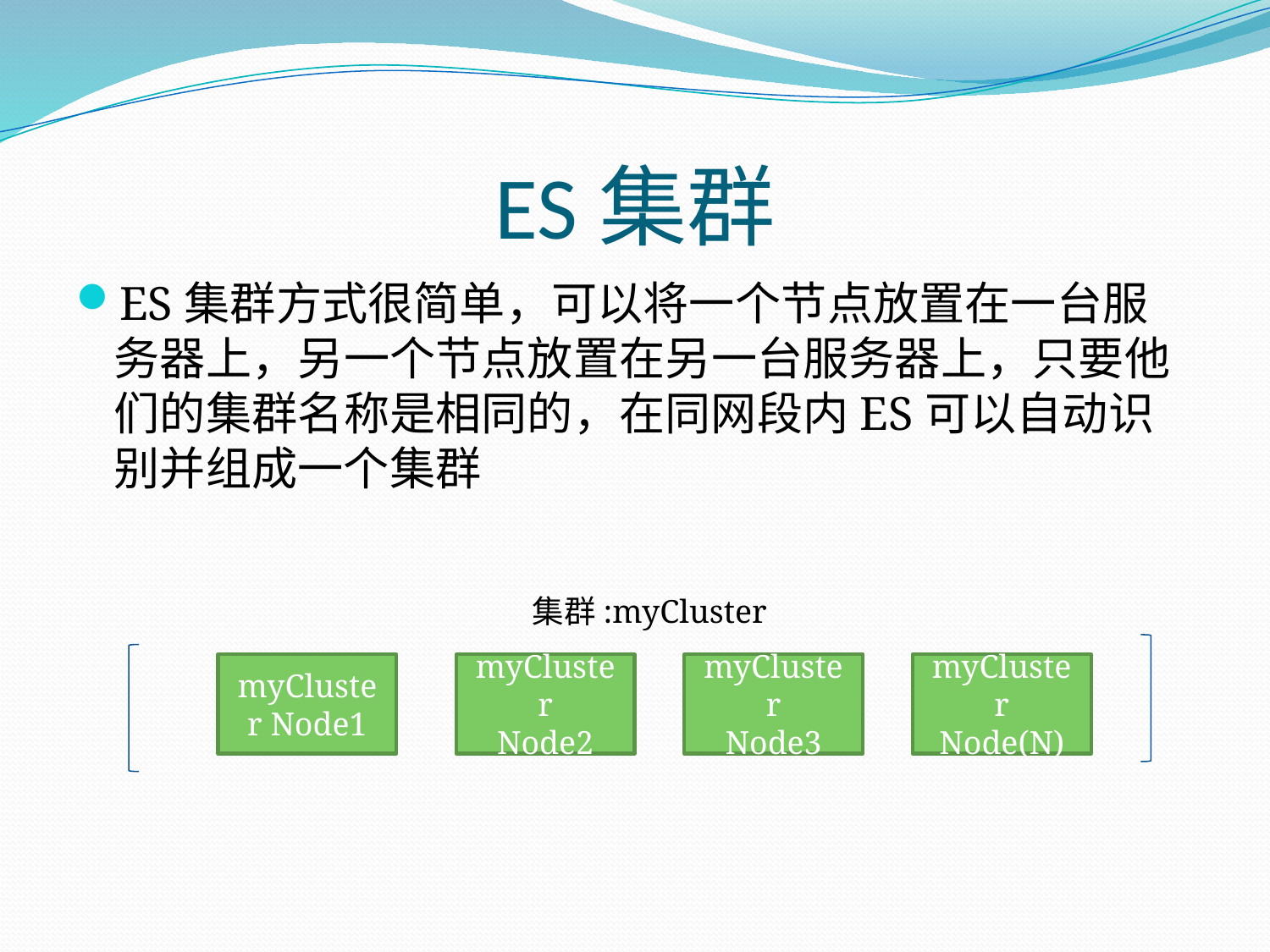

# ES集群
ES集群方式很简单，可以将一个节点放置在一台服务器上，另一个节点放置在另一台服务器上，只要他们的集群名称是相同的，在同网段内ES可以自动识别并组成一个集群
集群:myCluster

myCluster Node1
myCluster
Node2
myCluster
Node3
myCluster
Node(N)